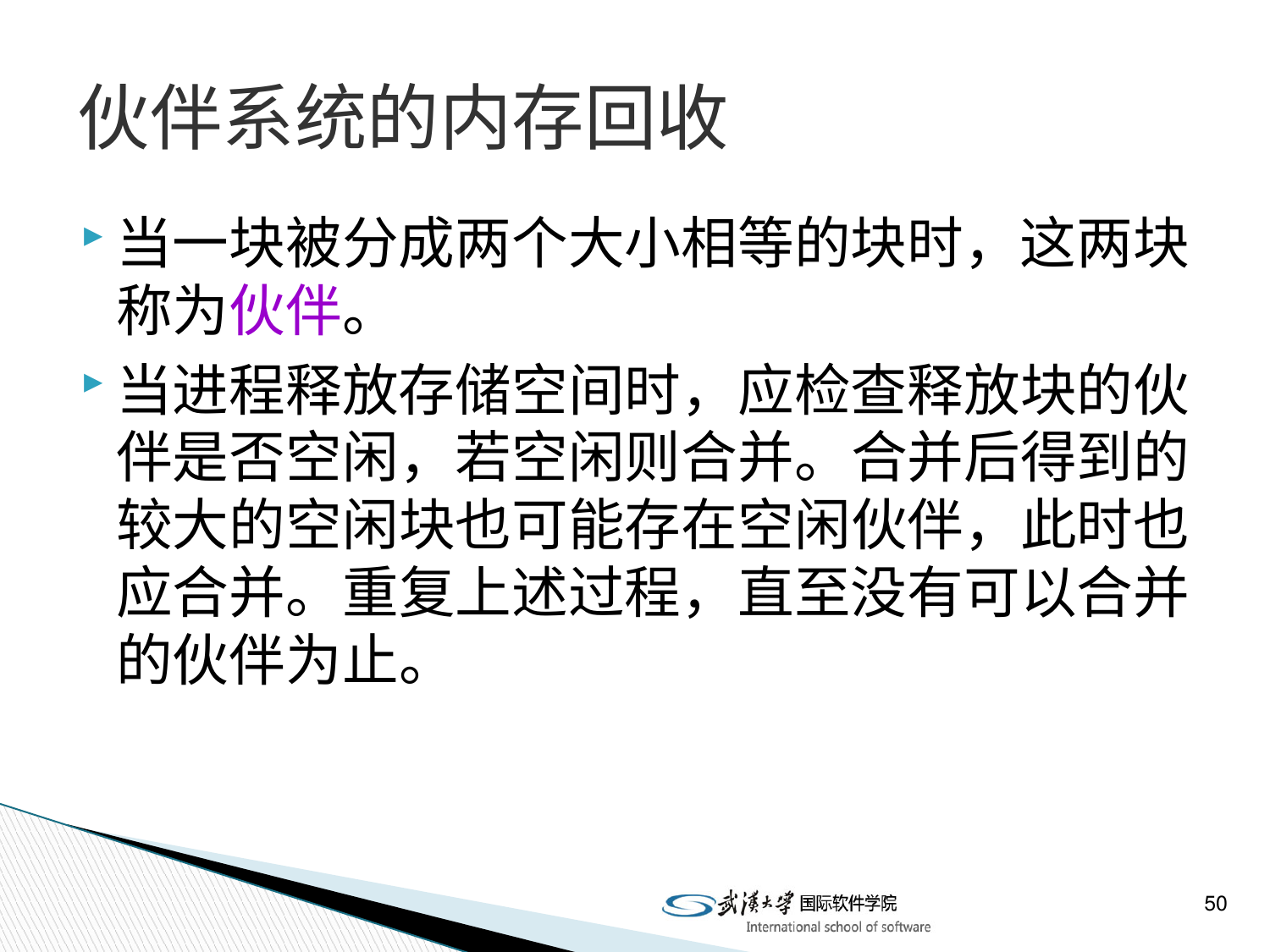

# 伙伴系统的内存回收
当一块被分成两个大小相等的块时，这两块称为伙伴。
当进程释放存储空间时，应检查释放块的伙伴是否空闲，若空闲则合并。合并后得到的较大的空闲块也可能存在空闲伙伴，此时也应合并。重复上述过程，直至没有可以合并的伙伴为止。